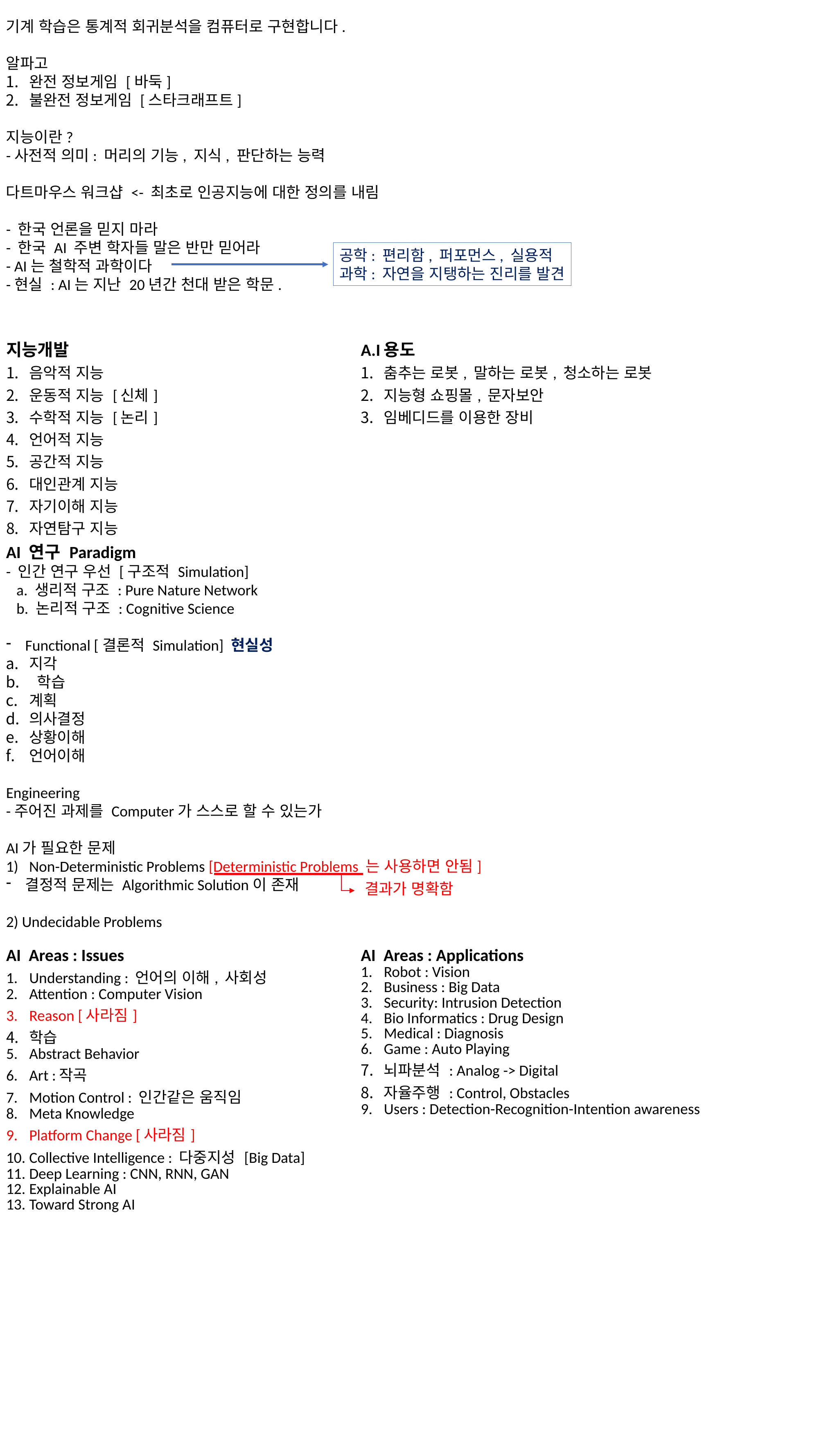

기계 학습은 통계적 회귀분석을 컴퓨터로 구현합니다.

알파고
완전 정보게임 [바둑]
불완전 정보게임 [스타크래프트]

지능이란?
-사전적 의미: 머리의 기능, 지식, 판단하는 능력

다트마우스 워크샵 <- 최초로 인공지능에 대한 정의를 내림

- 한국 언론을 믿지 마라
- 한국 AI 주변 학자들 말은 반만 믿어라
- AI는 철학적 과학이다
-현실 : AI는 지난 20년간 천대 받은 학문.
공학: 편리함, 퍼포먼스, 실용적
과학: 자연을 지탱하는 진리를 발견
| 지능개발 음악적 지능 운동적 지능 [신체] 수학적 지능 [논리] 언어적 지능 공간적 지능 대인관계 지능 자기이해 지능 자연탐구 지능 | A.I용도 춤추는 로봇, 말하는 로봇, 청소하는 로봇 지능형 쇼핑몰, 문자보안 임베디드를 이용한 장비 |
| --- | --- |
AI 연구 Paradigm
- 인간 연구 우선 [구조적 Simulation]
   a. 생리적 구조 : Pure Nature Network
   b. 논리적 구조 : Cognitive Science

Functional [결론적 Simulation] 현실성
지각
 학습
계획
의사결정
상황이해
언어이해

Engineering
-주어진 과제를 Computer가 스스로 할 수 있는가

AI가 필요한 문제
Non-Deterministic Problems [Deterministic Problems 는 사용하면 안됨]
결정적 문제는 Algorithmic Solution이 존재

2) Undecidable Problems

결과가 명확함
| AI Areas : Issues Understanding : 언어의 이해, 사회성 Attention : Computer Vision Reason [사라짐] 학습 Abstract Behavior Art :작곡 Motion Control : 인간같은 움직임 Meta Knowledge Platform Change [사라짐] Collective Intelligence : 다중지성 [Big Data] Deep Learning : CNN, RNN, GAN Explainable AI Toward Strong AI | AI Areas : Applications Robot : Vision Business : Big Data Security: Intrusion Detection Bio Informatics : Drug Design Medical : Diagnosis Game : Auto Playing 뇌파분석 : Analog -> Digital 자율주행 : Control, Obstacles Users : Detection-Recognition-Intention awareness |
| --- | --- |